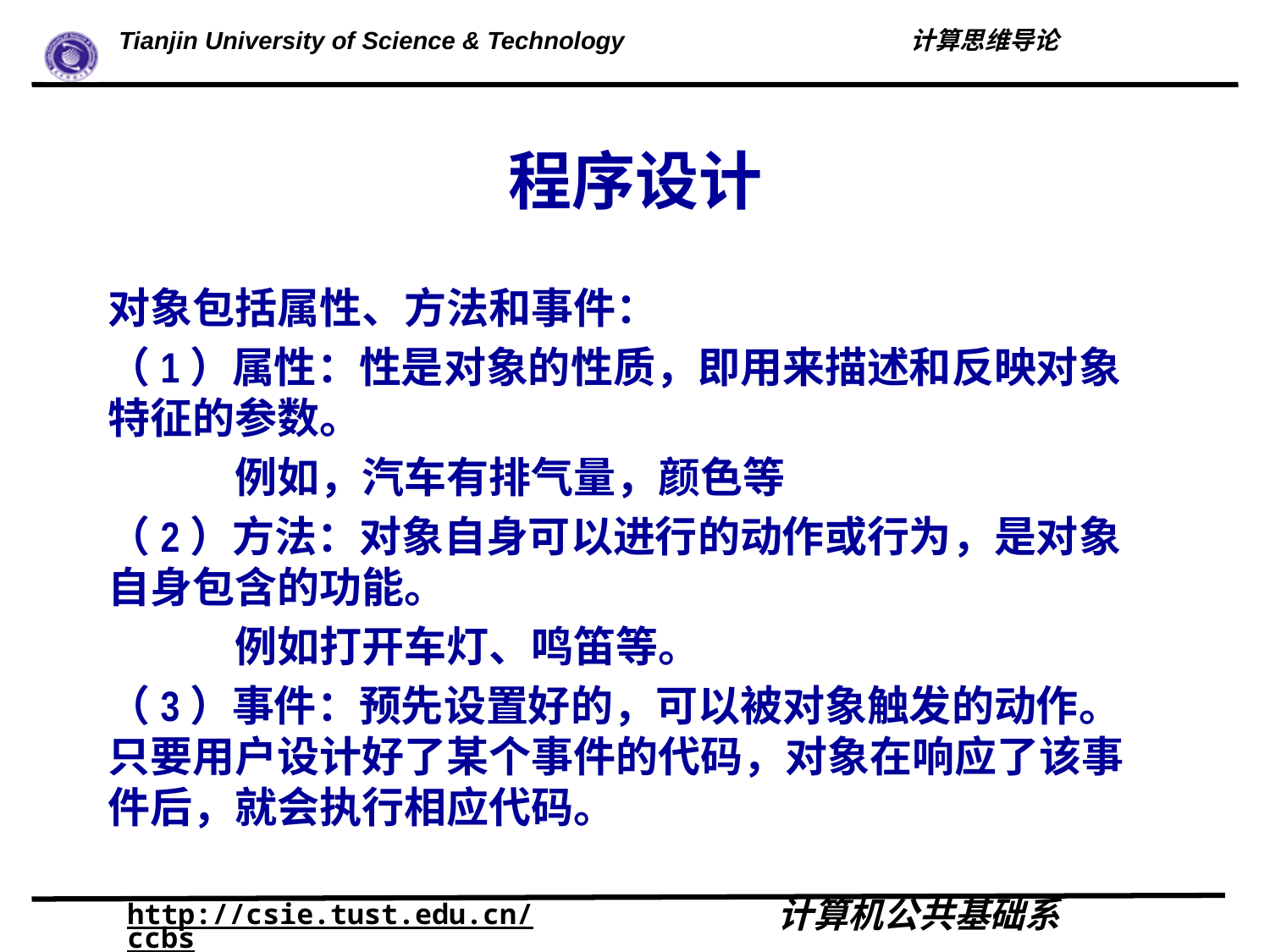

# 程序设计
对象包括属性、方法和事件：
（1）属性：性是对象的性质，即用来描述和反映对象特征的参数。
	例如，汽车有排气量，颜色等
（2）方法：对象自身可以进行的动作或行为，是对象自身包含的功能。
	例如打开车灯、鸣笛等。
（3）事件：预先设置好的，可以被对象触发的动作。只要用户设计好了某个事件的代码，对象在响应了该事件后，就会执行相应代码。